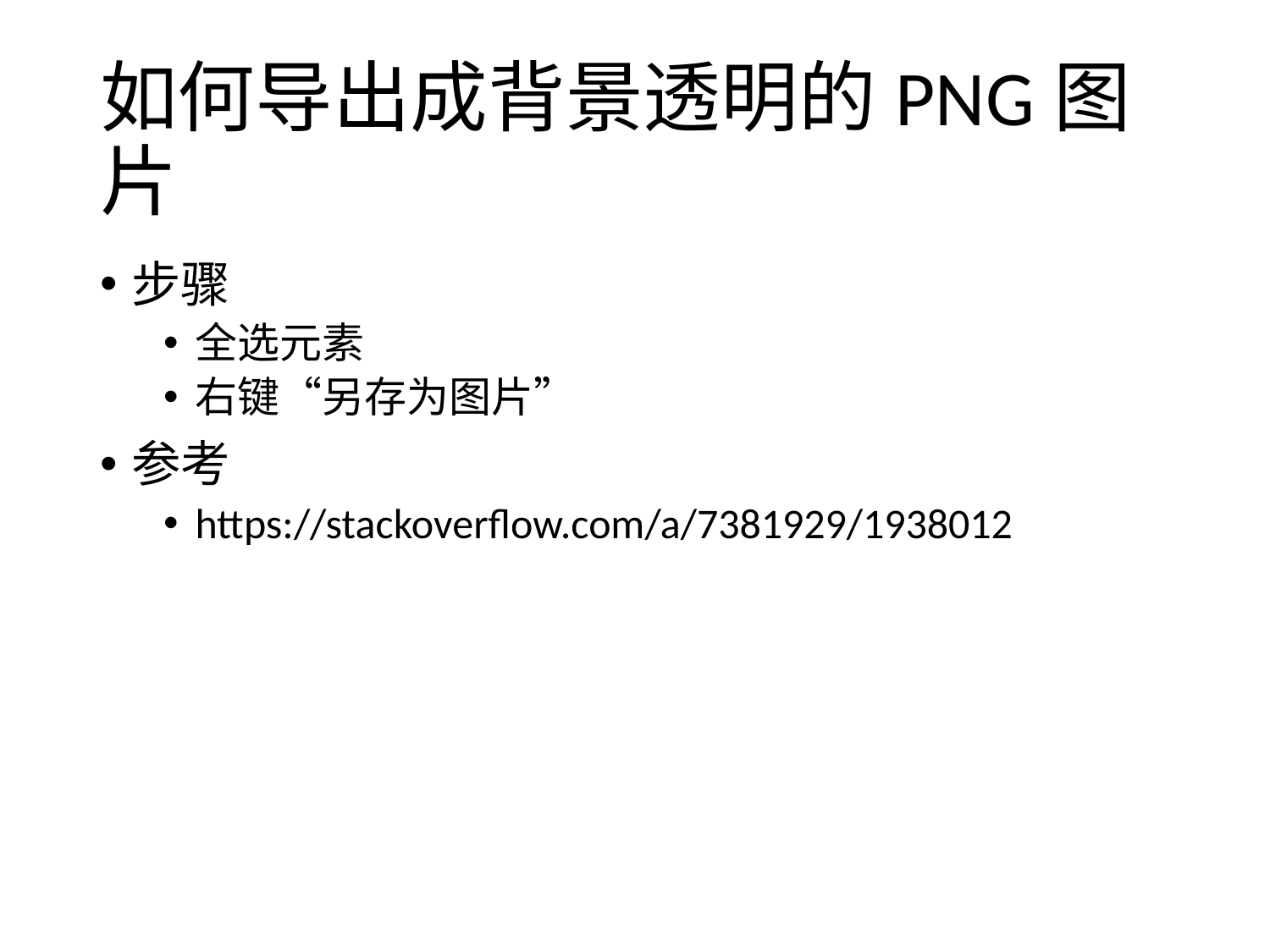

# 如何导出成背景透明的PNG图片
步骤
全选元素
右键“另存为图片”
参考
https://stackoverflow.com/a/7381929/1938012